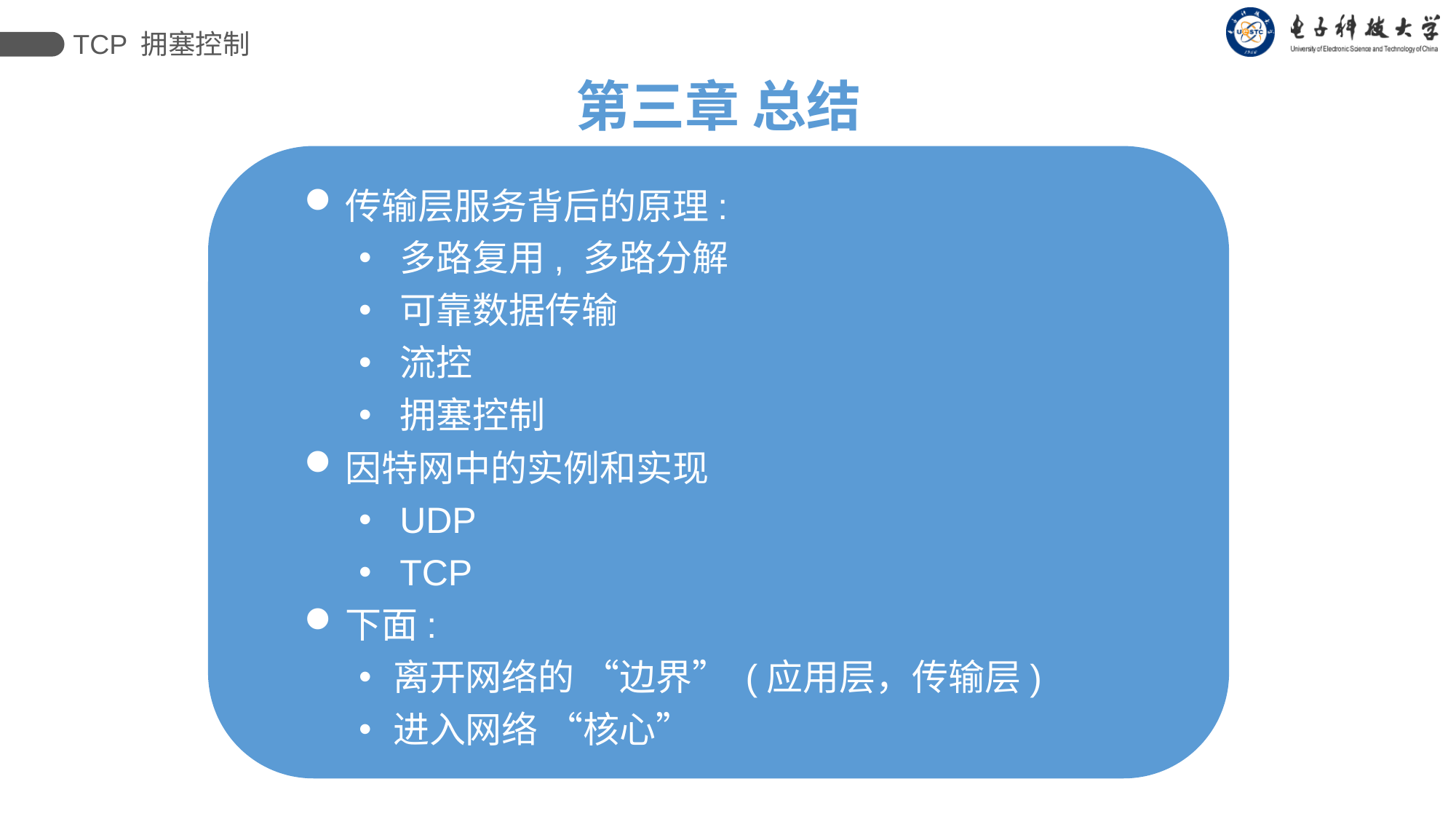

TCP 拥塞控制

第三章 总结
传输层服务背后的原理:
多路复用, 多路分解
可靠数据传输
流控
拥塞控制
因特网中的实例和实现
UDP
TCP
下面:
离开网络的 “边界” (应用层，传输层)
进入网络 “核心”